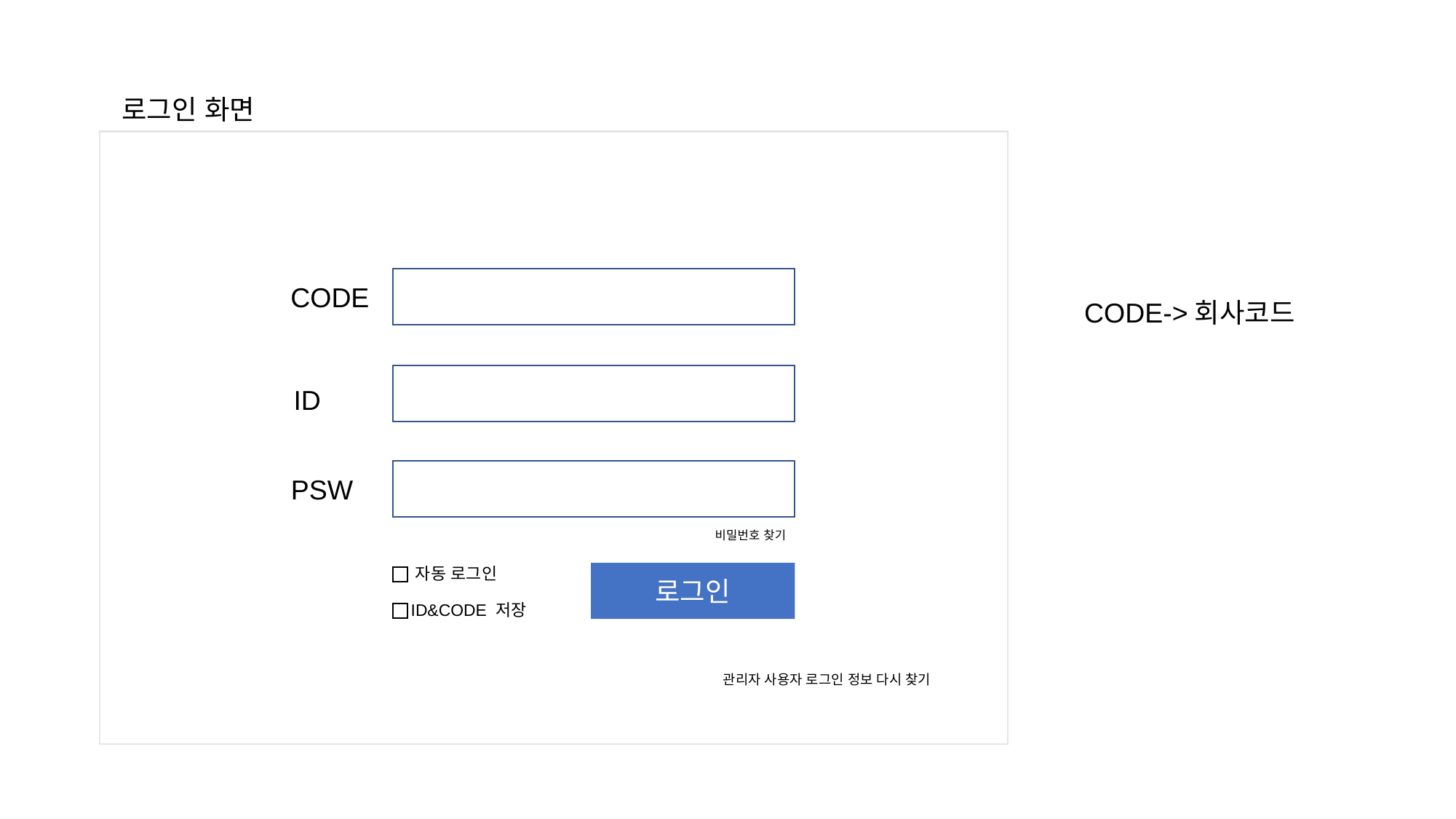

로그인 화면

CODE

ID

PSW
CODE->회사코드
비밀번호 찾기
자동 로그인

ID&CODE 저장

로그인
관리자 사용자 로그인 정보 다시 찾기